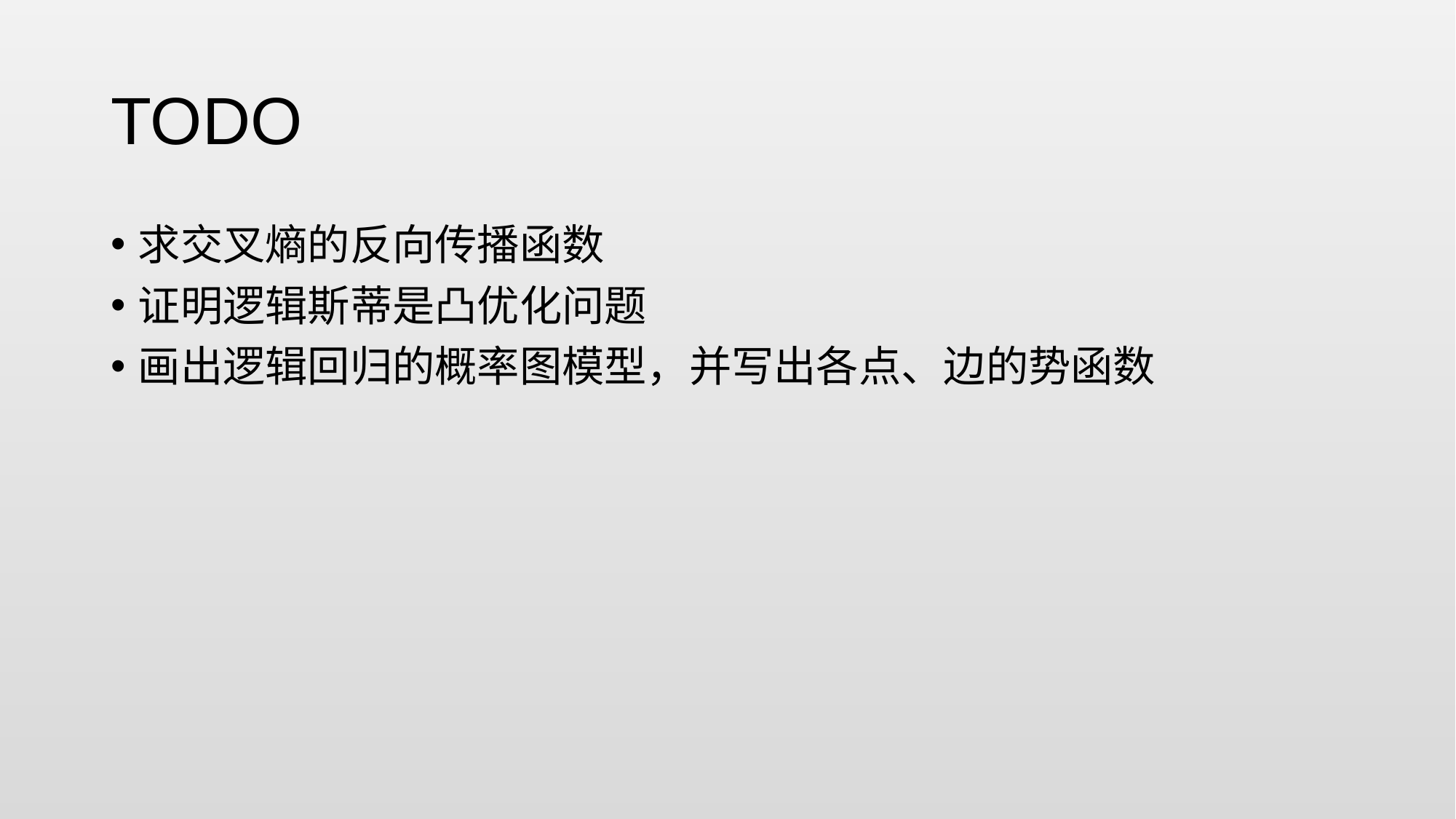

# TODO
求交叉熵的反向传播函数
证明逻辑斯蒂是凸优化问题
画出逻辑回归的概率图模型，并写出各点、边的势函数